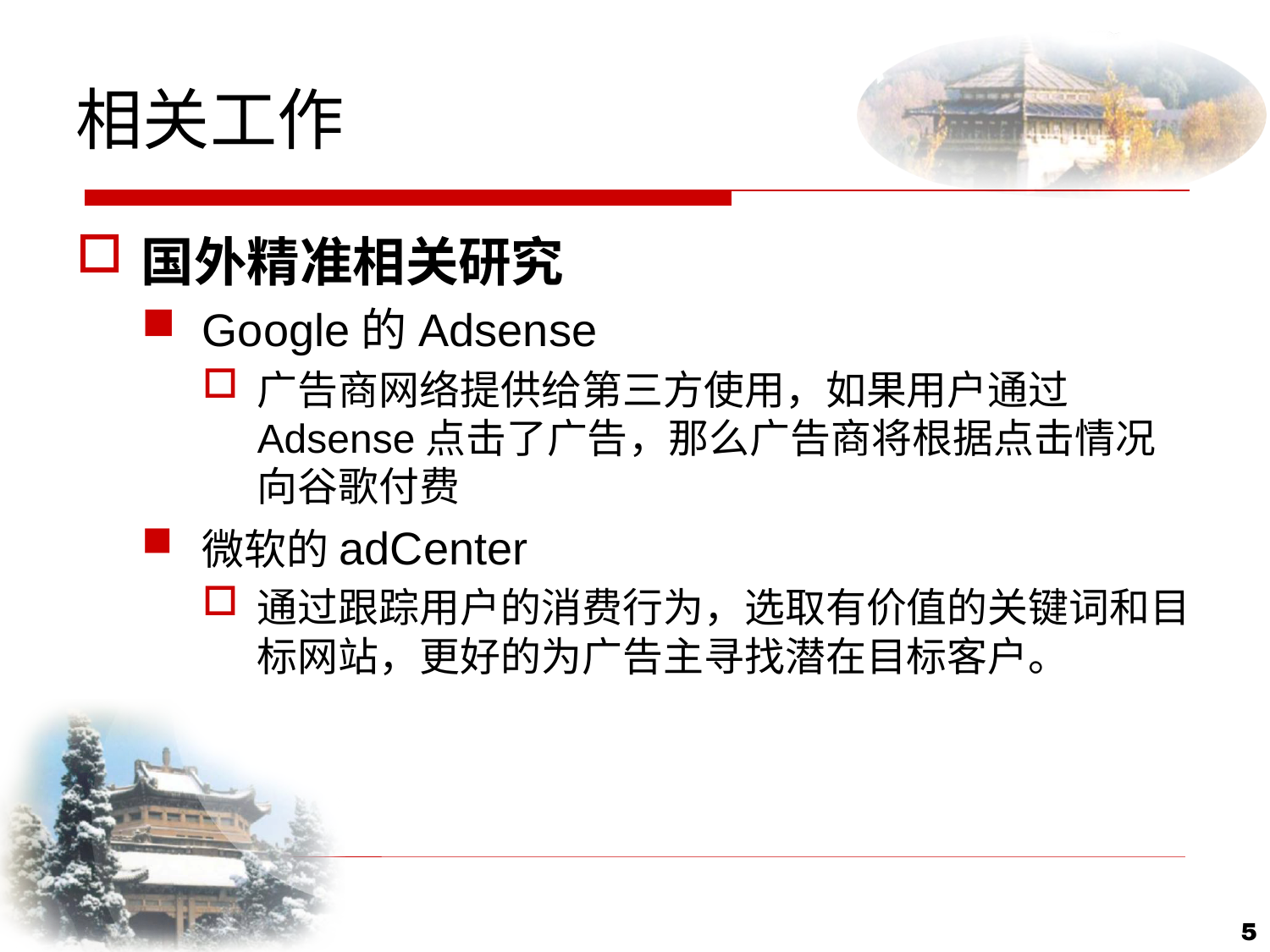

相关工作
国外精准相关研究
Google的Adsense
广告商网络提供给第三方使用，如果用户通过Adsense点击了广告，那么广告商将根据点击情况向谷歌付费
微软的adCenter
通过跟踪用户的消费行为，选取有价值的关键词和目标网站，更好的为广告主寻找潜在目标客户。

5